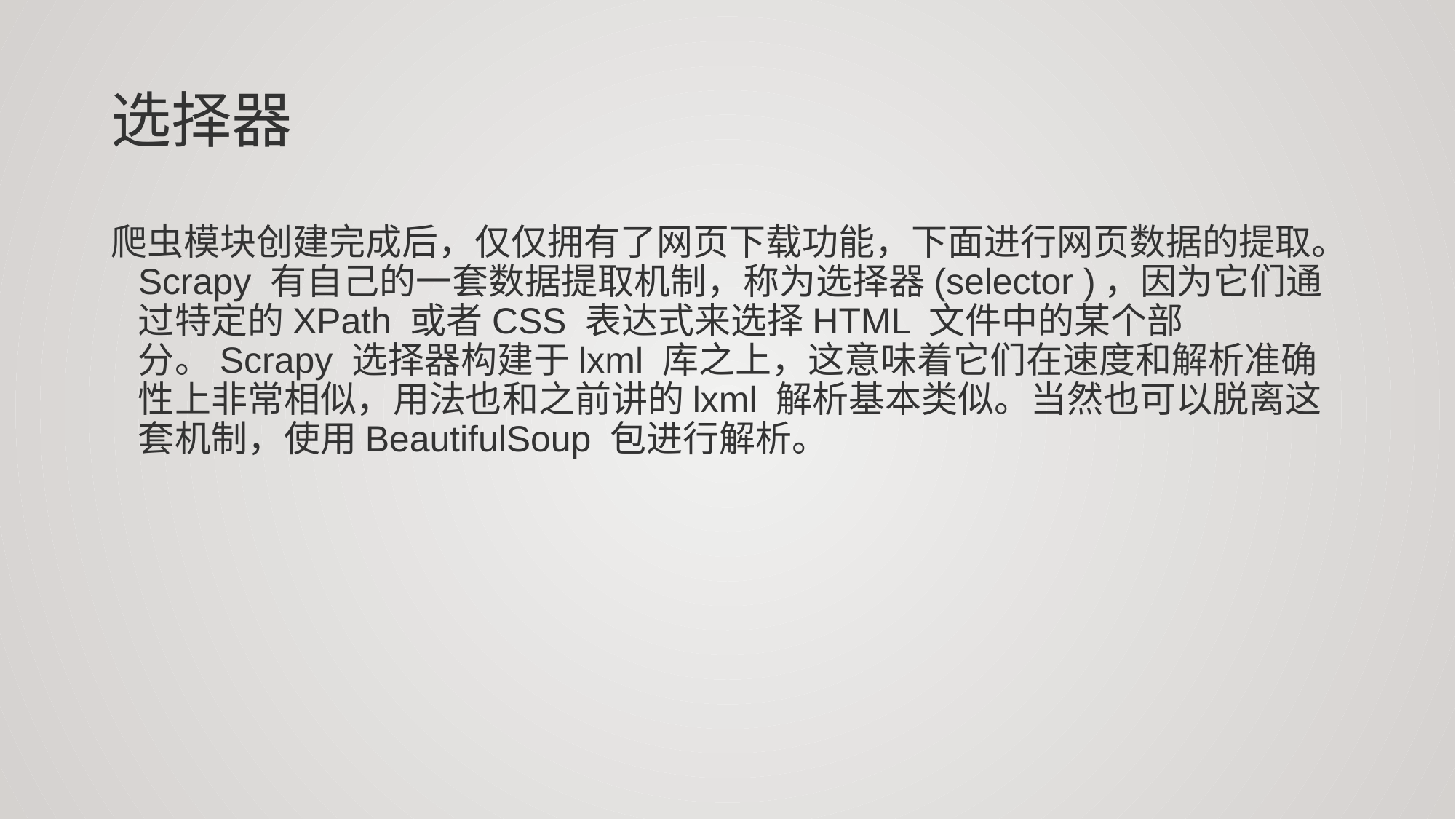

# 选择器
爬虫模块创建完成后，仅仅拥有了网页下载功能，下面进行网页数据的提取。Scrapy 有自己的一套数据提取机制，称为选择器(selector )，因为它们通过特定的XPath 或者CSS 表达式来选择HTML 文件中的某个部分。Scrapy 选择器构建于lxml 库之上，这意味着它们在速度和解析准确性上非常相似，用法也和之前讲的lxml 解析基本类似。当然也可以脱离这套机制，使用BeautifulSoup 包进行解析。